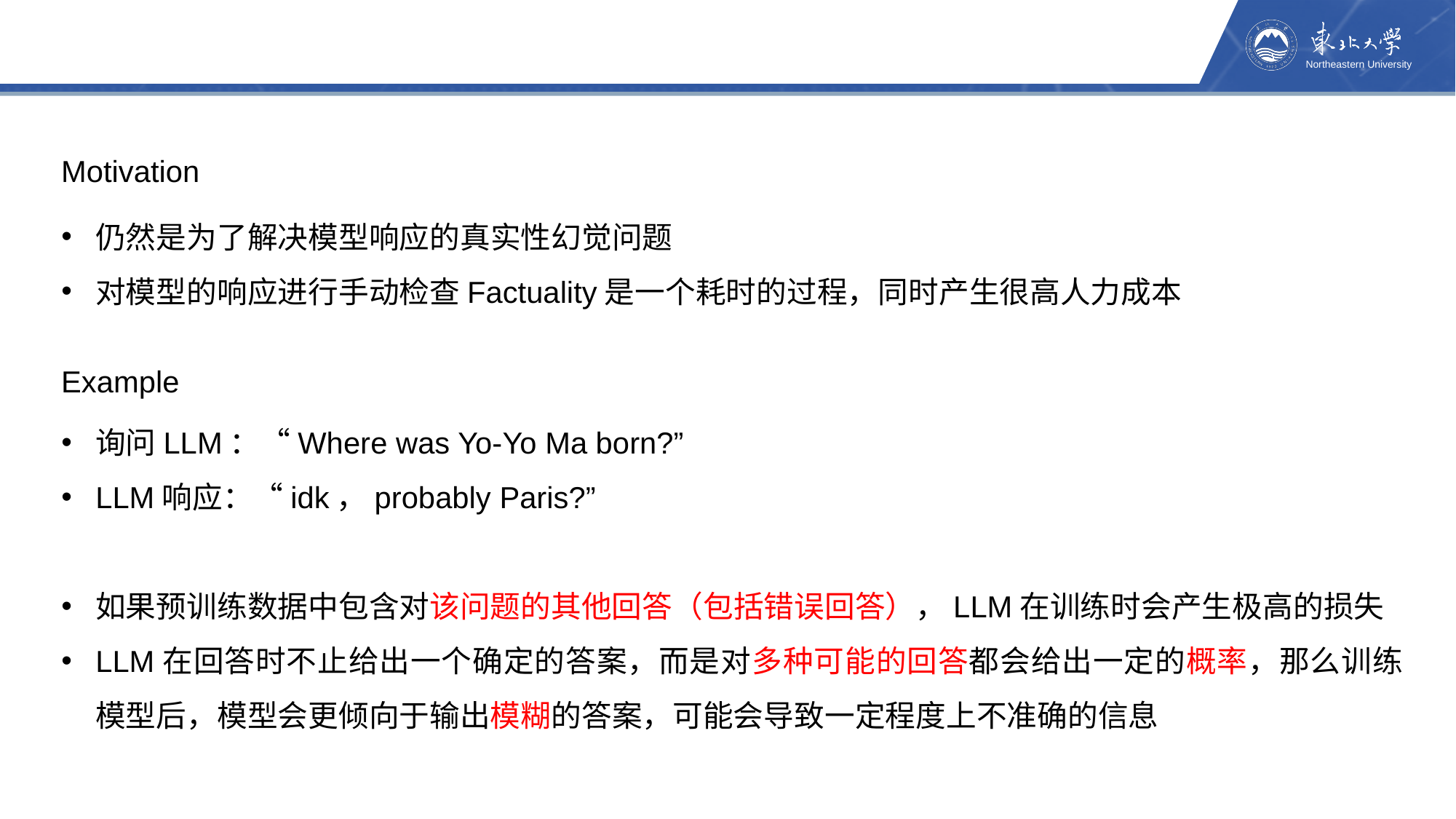

Motivation
仍然是为了解决模型响应的真实性幻觉问题
对模型的响应进行手动检查Factuality是一个耗时的过程，同时产生很高人力成本
Example
询问LLM：“Where was Yo-Yo Ma born?”
LLM响应：“idk，probably Paris?”

如果预训练数据中包含对该问题的其他回答（包括错误回答），LLM在训练时会产生极高的损失
LLM在回答时不止给出一个确定的答案，而是对多种可能的回答都会给出一定的概率，那么训练模型后，模型会更倾向于输出模糊的答案，可能会导致一定程度上不准确的信息